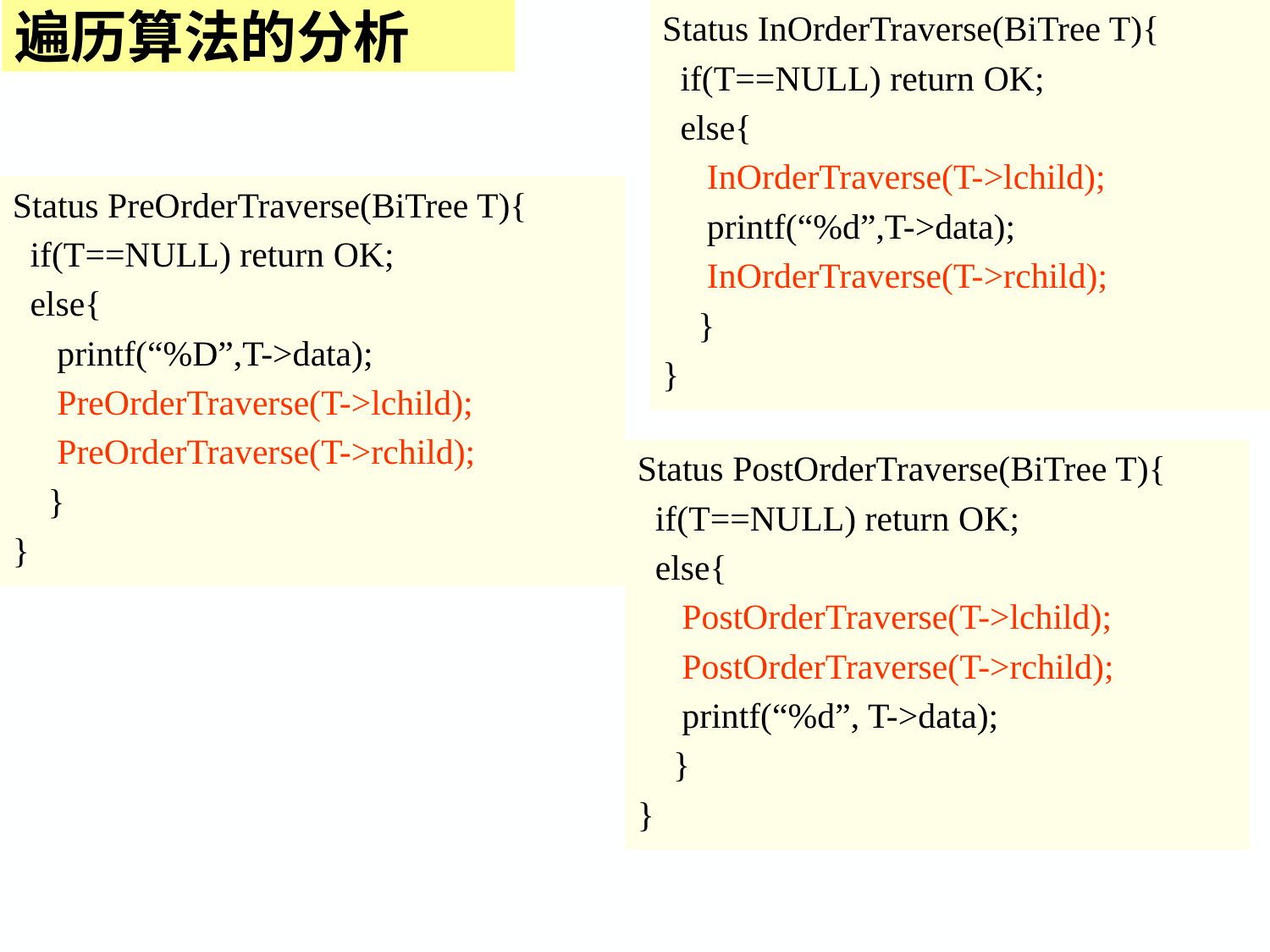

遍历算法的分析
Status InOrderTraverse(BiTree T){
  if(T==NULL) return OK;
  else{
     InOrderTraverse(T->lchild);
     printf(“%d”,T->data);
     InOrderTraverse(T->rchild);
    }
}

Status PreOrderTraverse(BiTree T){
  if(T==NULL) return OK;
  else{
     printf(“%D”,T->data);
     PreOrderTraverse(T->lchild);
     PreOrderTraverse(T->rchild);
    }
}

Status PostOrderTraverse(BiTree T){
  if(T==NULL) return OK;
  else{
     PostOrderTraverse(T->lchild);
     PostOrderTraverse(T->rchild);
     printf(“%d”, T->data);
    }
}